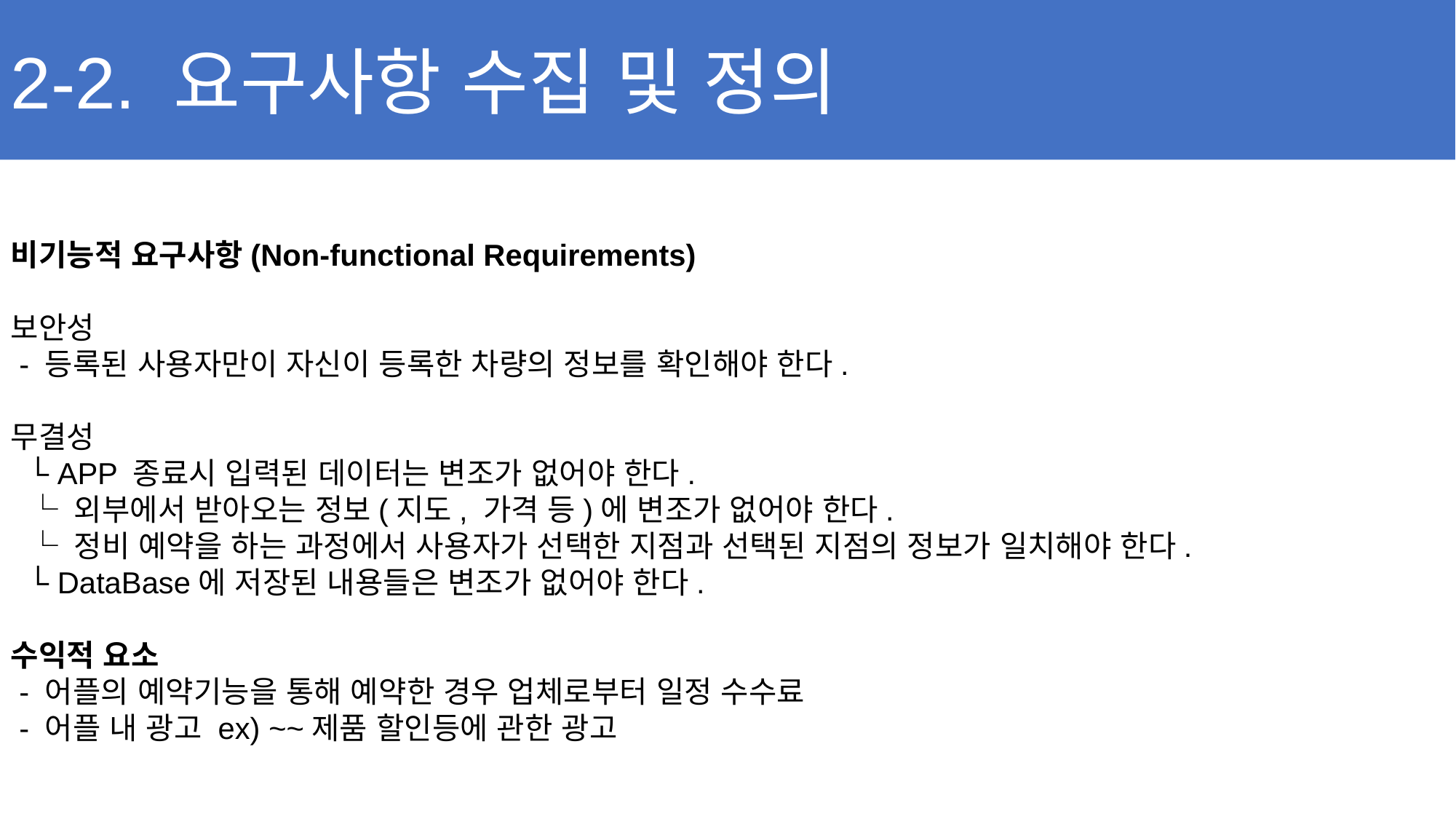

2-2. 요구사항 수집 및 정의
비기능적 요구사항(Non-functional Requirements)

보안성
 - 등록된 사용자만이 자신이 등록한 차량의 정보를 확인해야 한다.

무결성
  └ APP 종료시 입력된 데이터는 변조가 없어야 한다.
  └ 외부에서 받아오는 정보(지도, 가격 등)에 변조가 없어야 한다.
  └ 정비 예약을 하는 과정에서 사용자가 선택한 지점과 선택된 지점의 정보가 일치해야 한다.
  └ DataBase에 저장된 내용들은 변조가 없어야 한다.

수익적 요소
 - 어플의 예약기능을 통해 예약한 경우 업체로부터 일정 수수료
 - 어플 내 광고 ex) ~~제품 할인등에 관한 광고